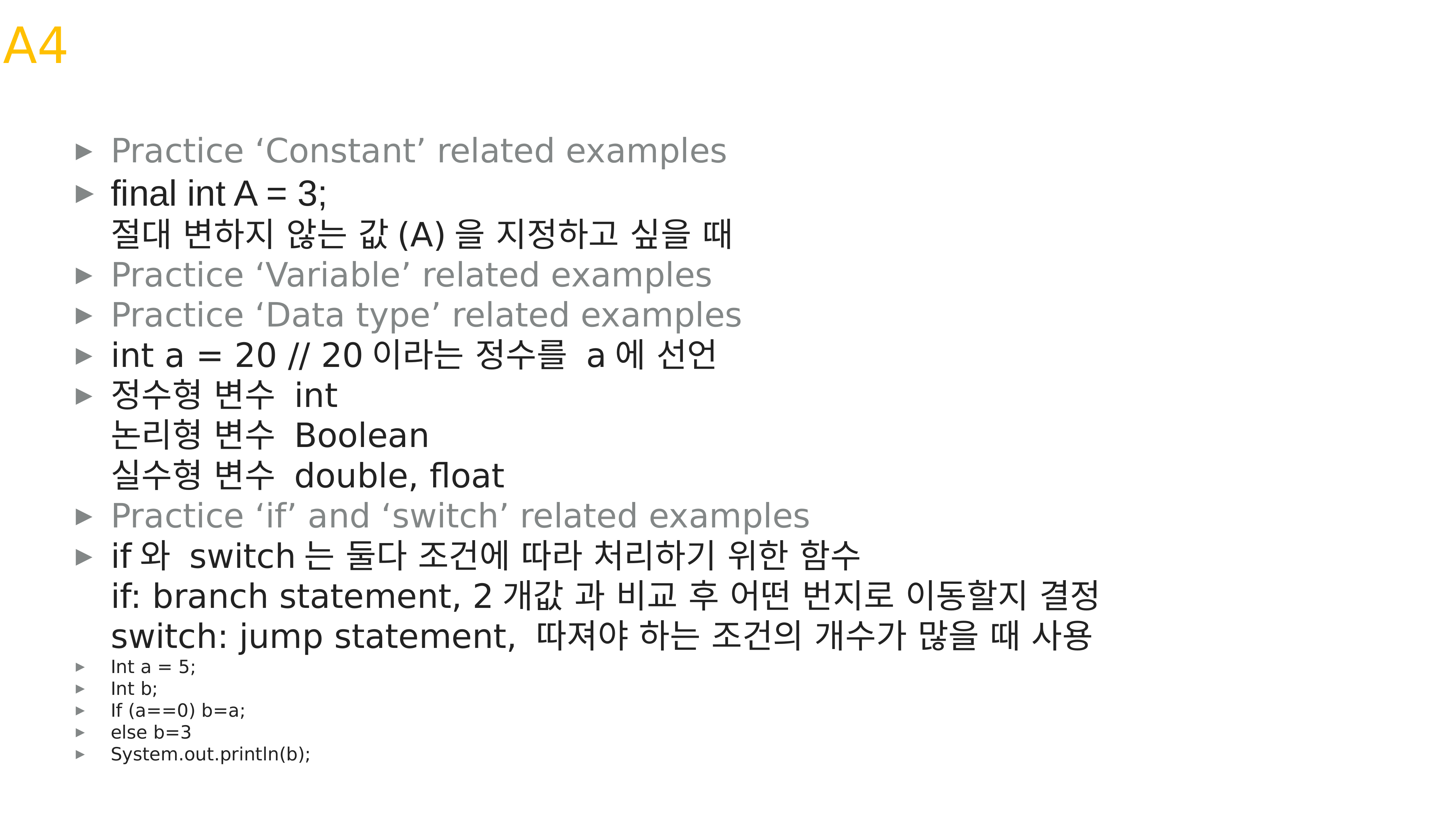

A4
Practice ‘Constant’ related examples
final int A = 3;
절대 변하지 않는 값(A)을 지정하고 싶을 때
Practice ‘Variable’ related examples
Practice ‘Data type’ related examples
int a = 20 // 20이라는 정수를 a에 선언
정수형 변수 int
논리형 변수 Boolean
실수형 변수 double, float
Practice ‘if’ and ‘switch’ related examples
if와 switch는 둘다 조건에 따라 처리하기 위한 함수
if: branch statement, 2개값 과 비교 후 어떤 번지로 이동할지 결정
switch: jump statement, 따져야 하는 조건의 개수가 많을 때 사용
Int a = 5;
Int b;
If (a==0) b=a;
else b=3
System.out.println(b);